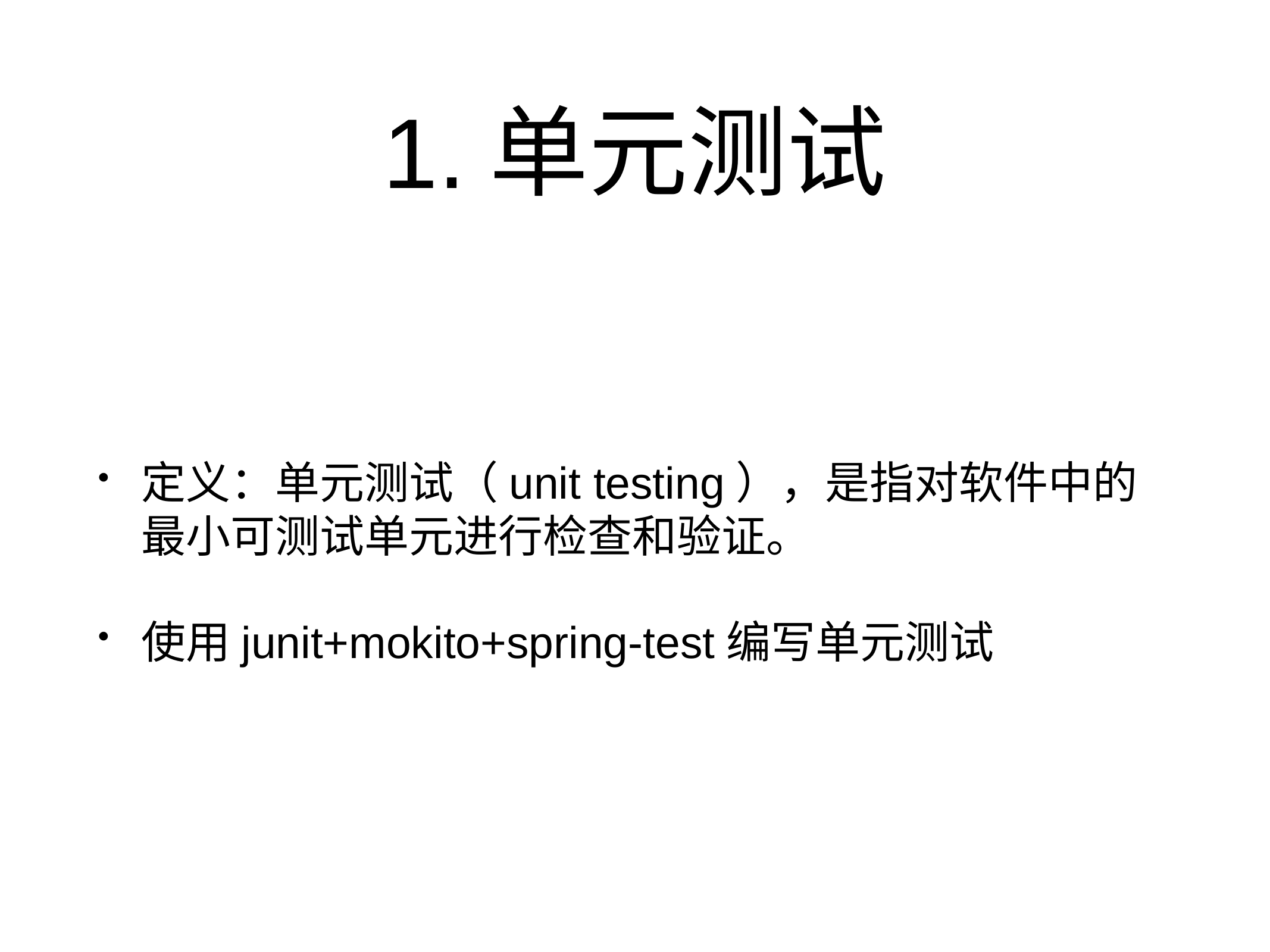

# 1.单元测试
定义：单元测试（unit testing），是指对软件中的最小可测试单元进行检查和验证。
使用junit+mokito+spring-test编写单元测试